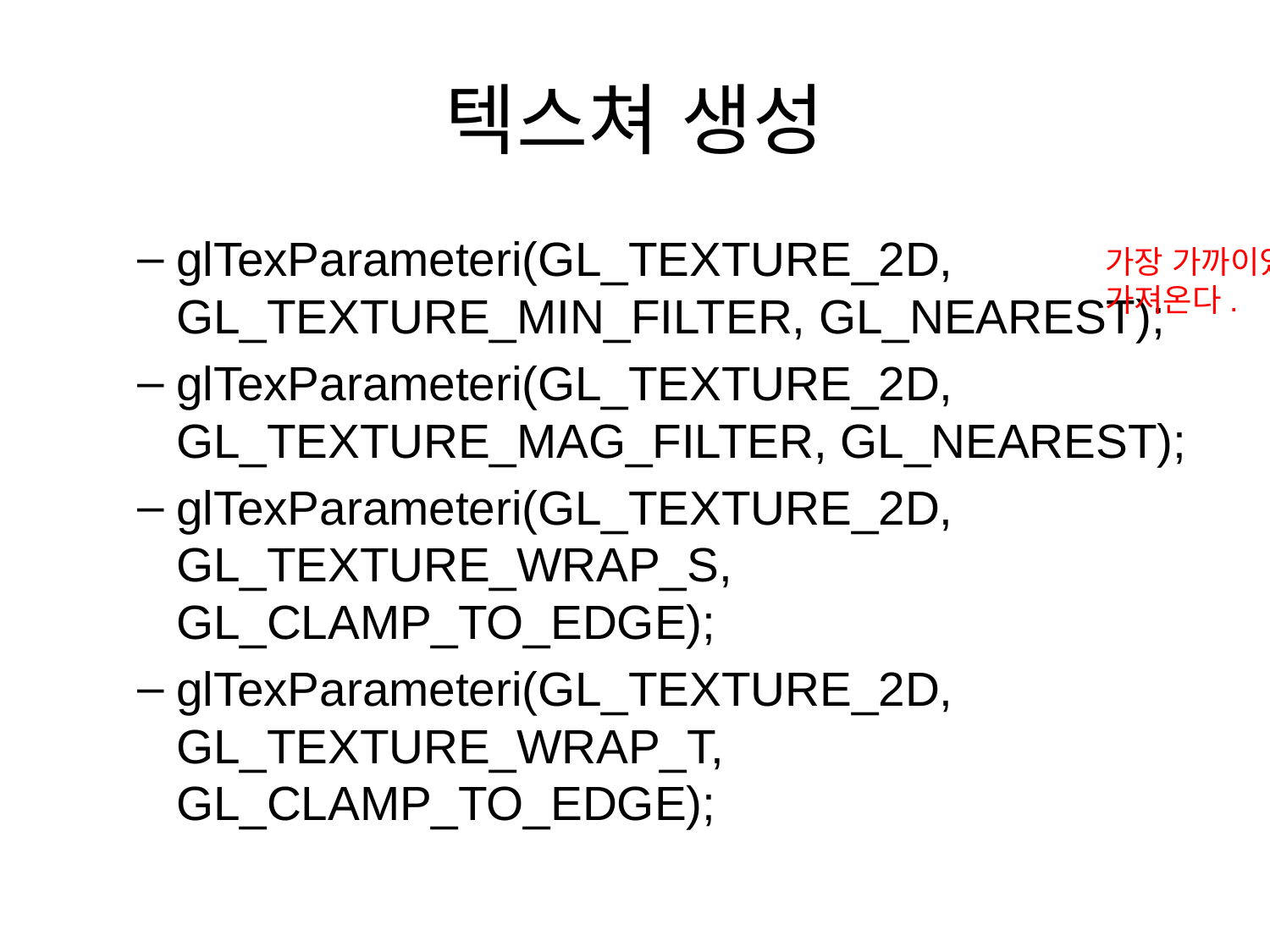

# 텍스쳐 생성
glTexParameteri(GL_TEXTURE_2D, GL_TEXTURE_MIN_FILTER, GL_NEAREST);
glTexParameteri(GL_TEXTURE_2D, GL_TEXTURE_MAG_FILTER, GL_NEAREST);
glTexParameteri(GL_TEXTURE_2D, GL_TEXTURE_WRAP_S, GL_CLAMP_TO_EDGE);
glTexParameteri(GL_TEXTURE_2D, GL_TEXTURE_WRAP_T, GL_CLAMP_TO_EDGE);
가장 가까이있는 색상을 가져온다.